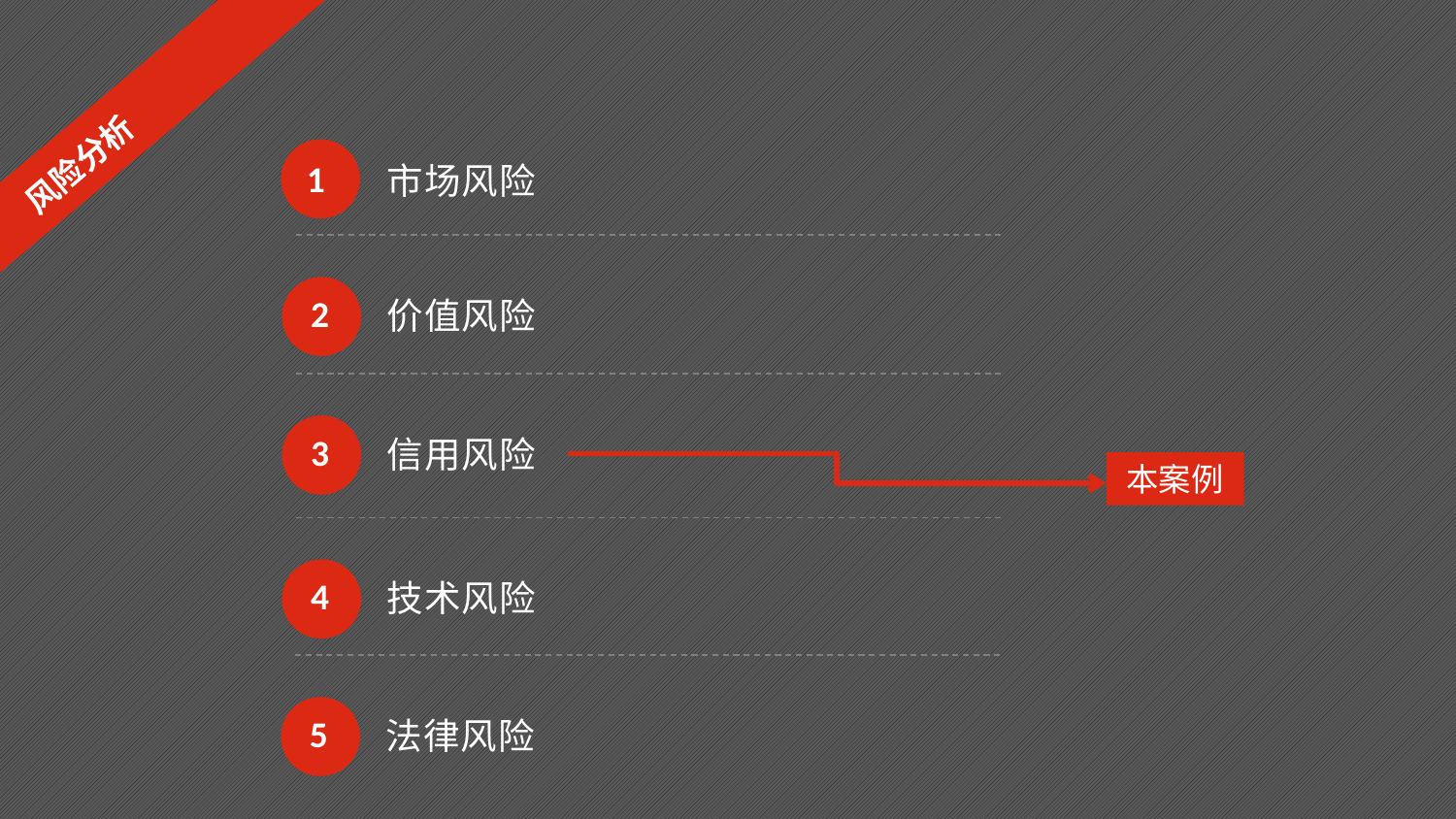

风险分析

1
市场风险

2
价值风险

3
信用风险
本案例

4
技术风险

5
法律风险